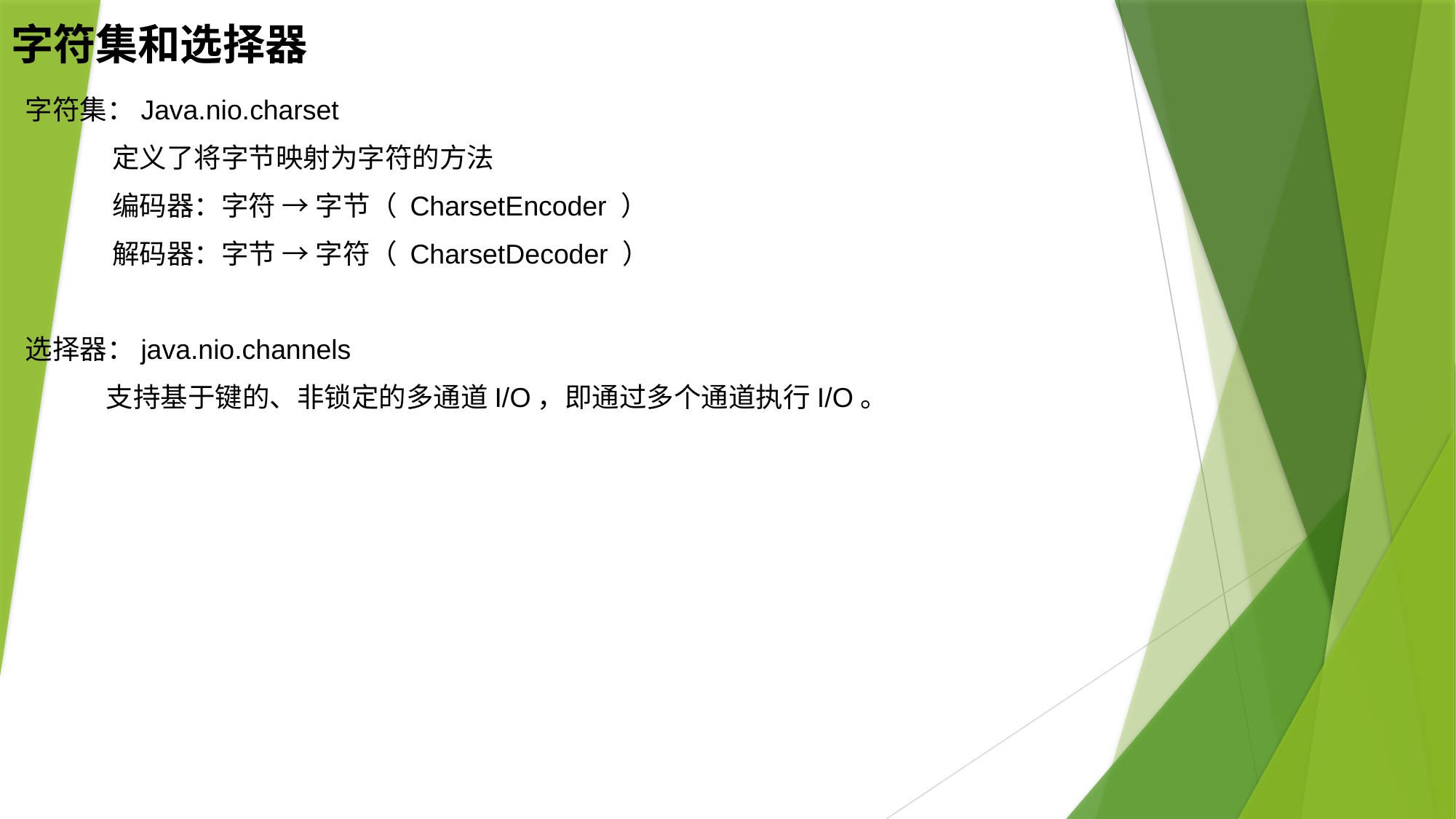

# 字符集和选择器
字符集：Java.nio.charset
             定义了将字节映射为字符的方法
             编码器：字符 → 字节（ CharsetEncoder ）
             解码器：字节 → 字符（ CharsetDecoder ）

选择器：java.nio.channels
            支持基于键的、非锁定的多通道I/O，即通过多个通道执行I/O。